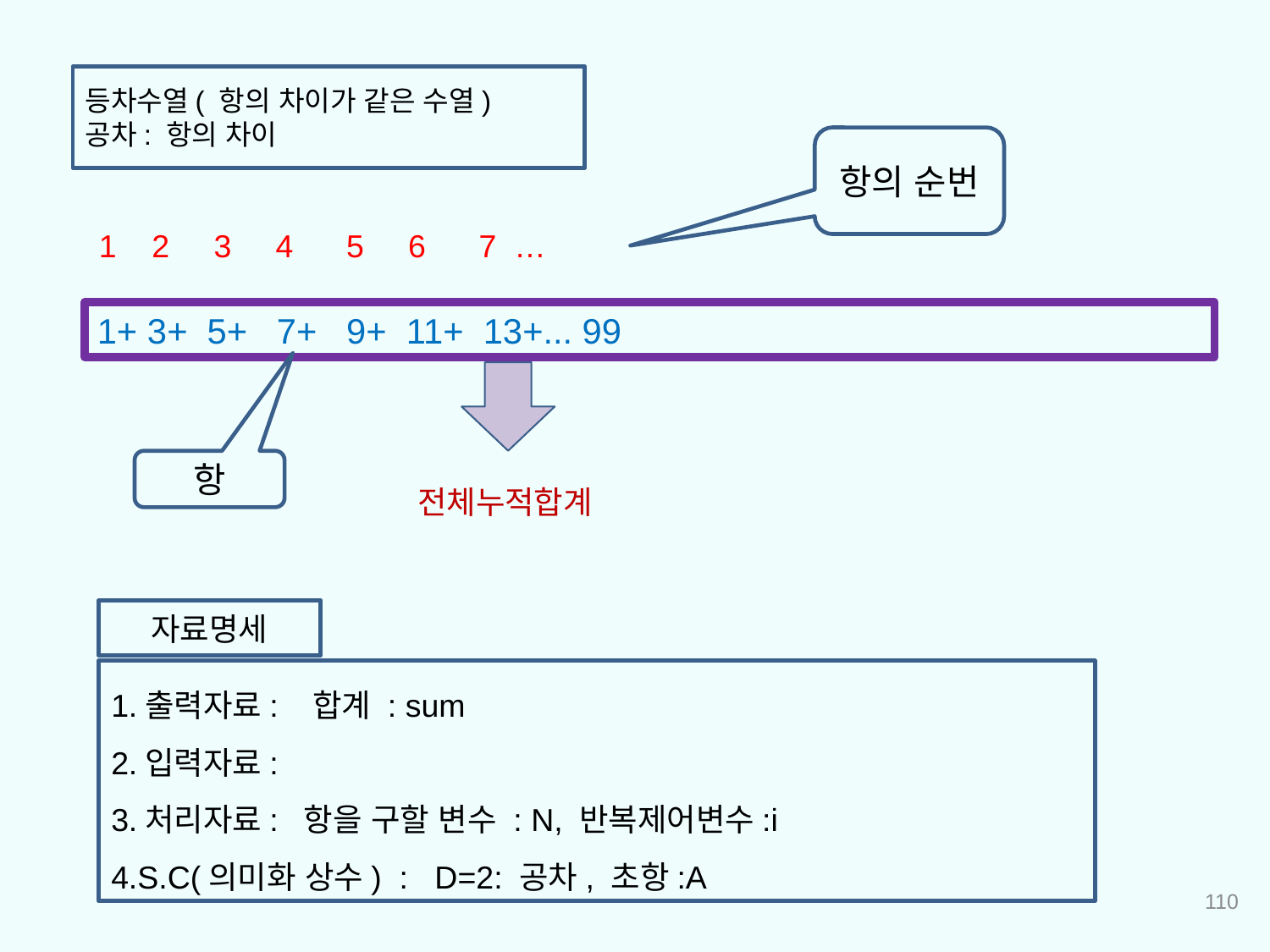

등차수열( 항의 차이가 같은 수열)
공차: 항의 차이
항의 순번
1    2     3     4      5     6      7  …
1+ 3+  5+   7+   9+  11+  13+... 99

항
전체누적합계
자료명세
1.출력자료:   합계 : sum
2.입력자료:
3.처리자료:  항을 구할 변수 : N, 반복제어변수:i
4.S.C(의미화 상수)  :   D=2: 공차, 초항:A
110